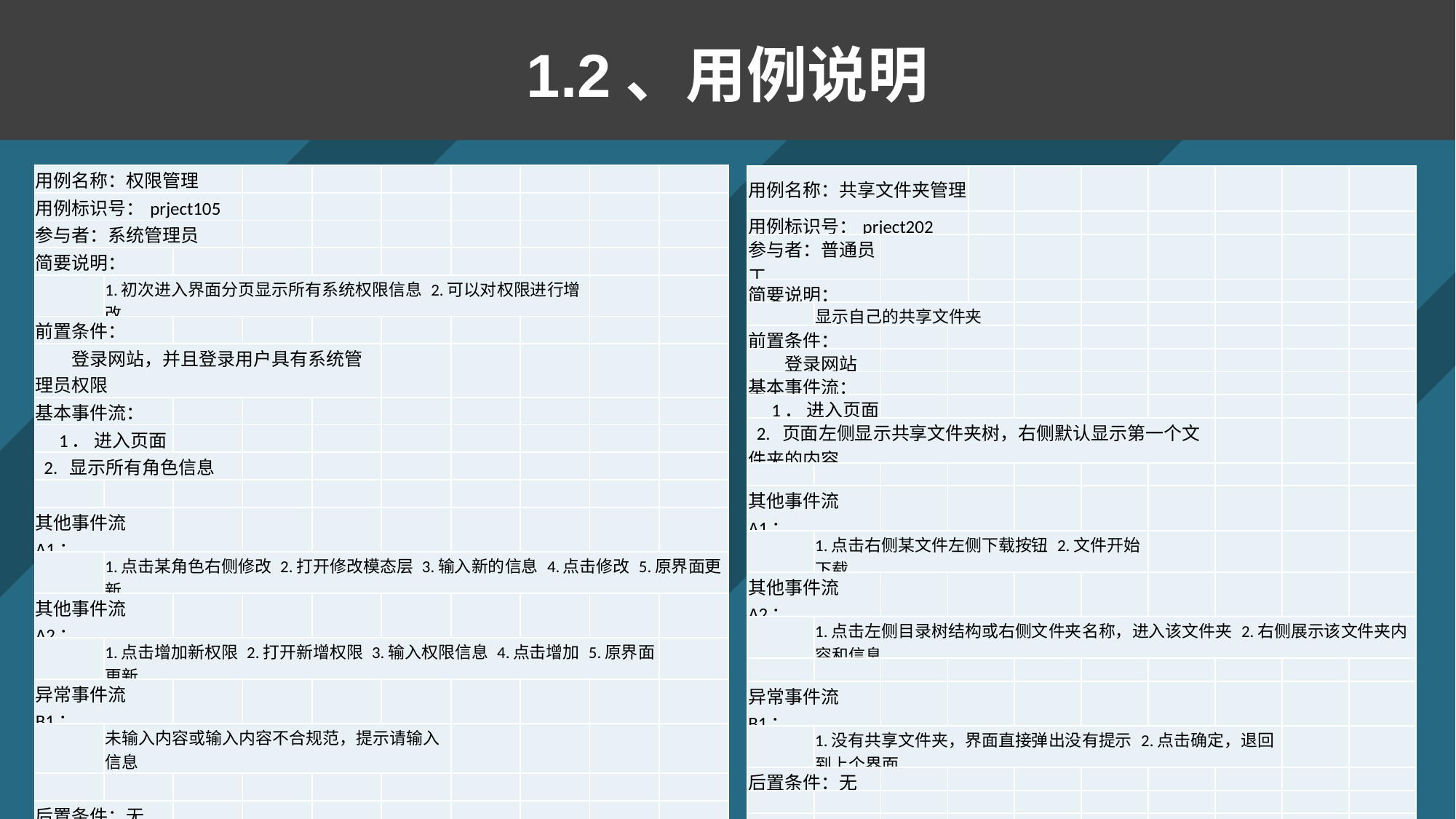

1.2、用例说明
| 用例名称：权限管理 |  |  |  |  |  |  |  |  |  |
| --- | --- | --- | --- | --- | --- | --- | --- | --- | --- |
| 用例标识号：prject105 |  |  |  |  |  |  |  |  |  |
| 参与者：系统管理员 |  |  |  |  |  |  |  |  |  |
| 简要说明： |  |  |  |  |  |  |  |  |  |
|  | 1.初次进入界面分页显示所有系统权限信息 2.可以对权限进行增改 |  |  |  |  |  |  |  |  |
| 前置条件： |  |  |  |  |  |  |  |  |  |
| 登录网站，并且登录用户具有系统管理员权限 |  |  |  |  |  |  |  |  |  |
| 基本事件流： |  |  |  |  |  |  |  |  |  |
| 1． 进入页面 |  |  |  |  |  |  |  |  |  |
| 2. 显示所有角色信息 |  |  |  |  |  |  |  |  |  |
|  |  |  |  |  |  |  |  |  |  |
| 其他事件流A1： |  |  |  |  |  |  |  |  |  |
|  | 1.点击某角色右侧修改 2.打开修改模态层 3.输入新的信息 4.点击修改 5.原界面更新 |  |  |  |  |  |  |  |  |
| 其他事件流A2： |  |  |  |  |  |  |  |  |  |
|  | 1.点击增加新权限 2.打开新增权限 3.输入权限信息 4.点击增加 5.原界面更新 |  |  |  |  |  |  |  |  |
| 异常事件流B1： |  |  |  |  |  |  |  |  |  |
|  | 未输入内容或输入内容不合规范，提示请输入信息 |  |  |  |  |  |  |  |  |
|  |  |  |  |  |  |  |  |  |  |
| 后置条件：无 |  |  |  |  |  |  |  |  |  |
| 注释：无 |  |  |  |  |  |  |  |  |  |
| 用例名称：共享文件夹管理 |  |  |  |  |  |  |  |  |  |  |
| --- | --- | --- | --- | --- | --- | --- | --- | --- | --- | --- |
| 用例标识号：prject202 |  |  |  |  |  |  |  |  |  |  |
| 参与者：普通员工 |  |  |  |  |  |  |  |  |  |  |
| 简要说明： |  |  |  |  |  |  |  |  |  |  |
|  | 显示自己的共享文件夹 |  |  |  |  |  |  |  |  |  |
| 前置条件： |  |  |  |  |  |  |  |  |  |  |
| 登录网站 |  |  |  |  |  |  |  |  |  |  |
| 基本事件流： |  |  |  |  |  |  |  |  |  |  |
| 1． 进入页面 |  |  |  |  |  |  |  |  |  |  |
| 2. 页面左侧显示共享文件夹树，右侧默认显示第一个文件夹的内容 |  |  |  |  |  |  |  |  |  |  |
|  |  |  |  |  |  |  |  |  |  |  |
| 其他事件流A1： |  |  |  |  |  |  |  |  |  |  |
|  | 1.点击右侧某文件左侧下载按钮 2.文件开始下载 |  |  |  |  |  |  |  |  |  |
| 其他事件流A2： |  |  |  |  |  |  |  |  |  |  |
|  | 1.点击左侧目录树结构或右侧文件夹名称，进入该文件夹 2.右侧展示该文件夹内容和信息 |  |  |  |  |  |  |  |  |  |
|  |  |  |  |  |  |  |  |  |  |  |
| 异常事件流B1： |  |  |  |  |  |  |  |  |  |  |
|  | 1.没有共享文件夹，界面直接弹出没有提示 2.点击确定，退回到上个界面 |  |  |  |  |  |  |  |  |  |
| 后置条件：无 |  |  |  |  |  |  |  |  |  |  |
|  |  |  |  |  |  |  |  |  |  |  |
| 注释：无 |  |  |  |  |  |  |  |  |  |  |